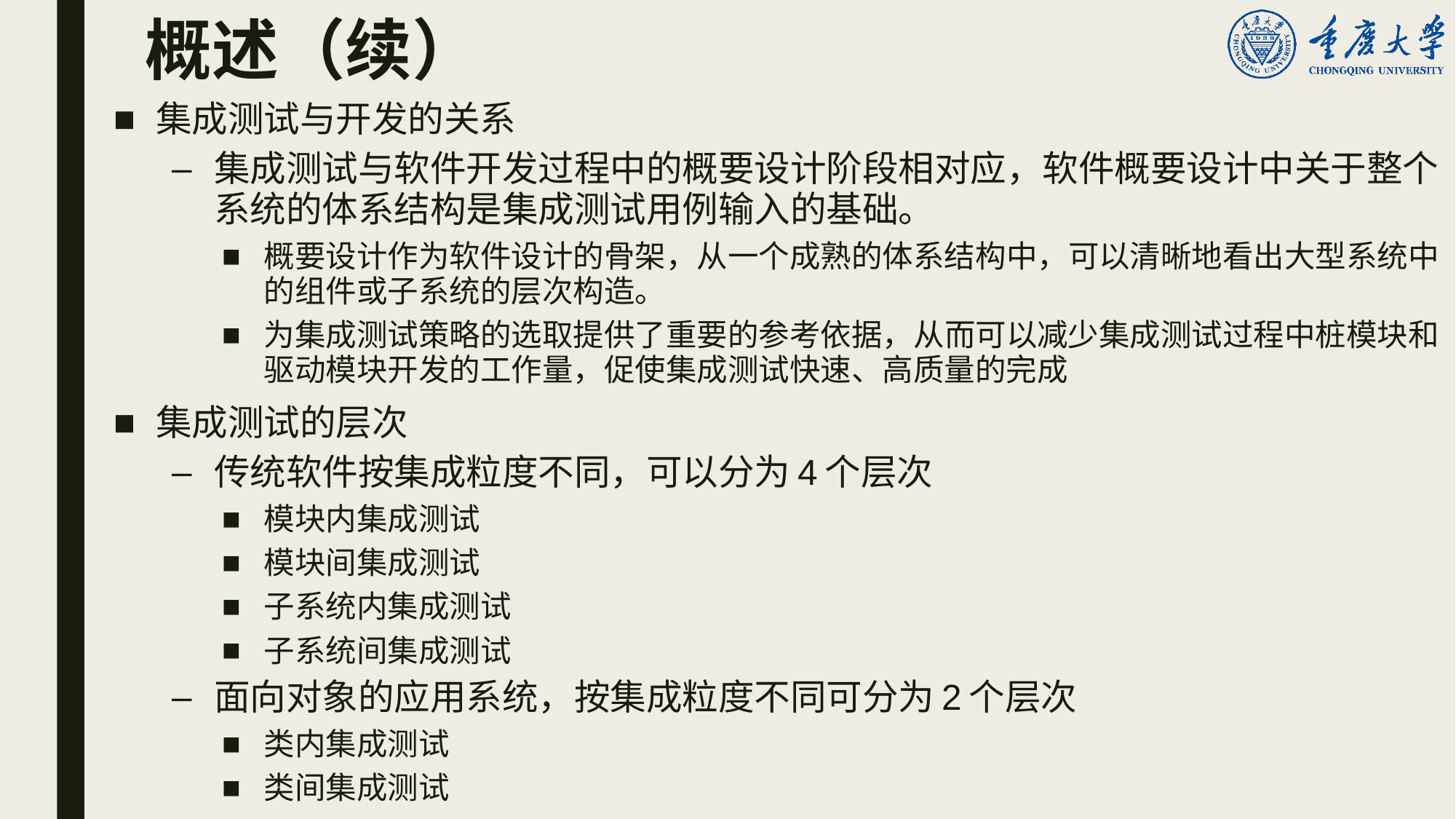

# 概述（续）
集成测试与开发的关系
集成测试与软件开发过程中的概要设计阶段相对应，软件概要设计中关于整个系统的体系结构是集成测试用例输入的基础。
概要设计作为软件设计的骨架，从一个成熟的体系结构中，可以清晰地看出大型系统中的组件或子系统的层次构造。
为集成测试策略的选取提供了重要的参考依据，从而可以减少集成测试过程中桩模块和驱动模块开发的工作量，促使集成测试快速、高质量的完成
集成测试的层次
传统软件按集成粒度不同，可以分为4个层次
模块内集成测试
模块间集成测试
子系统内集成测试
子系统间集成测试
面向对象的应用系统，按集成粒度不同可分为2个层次
类内集成测试
类间集成测试